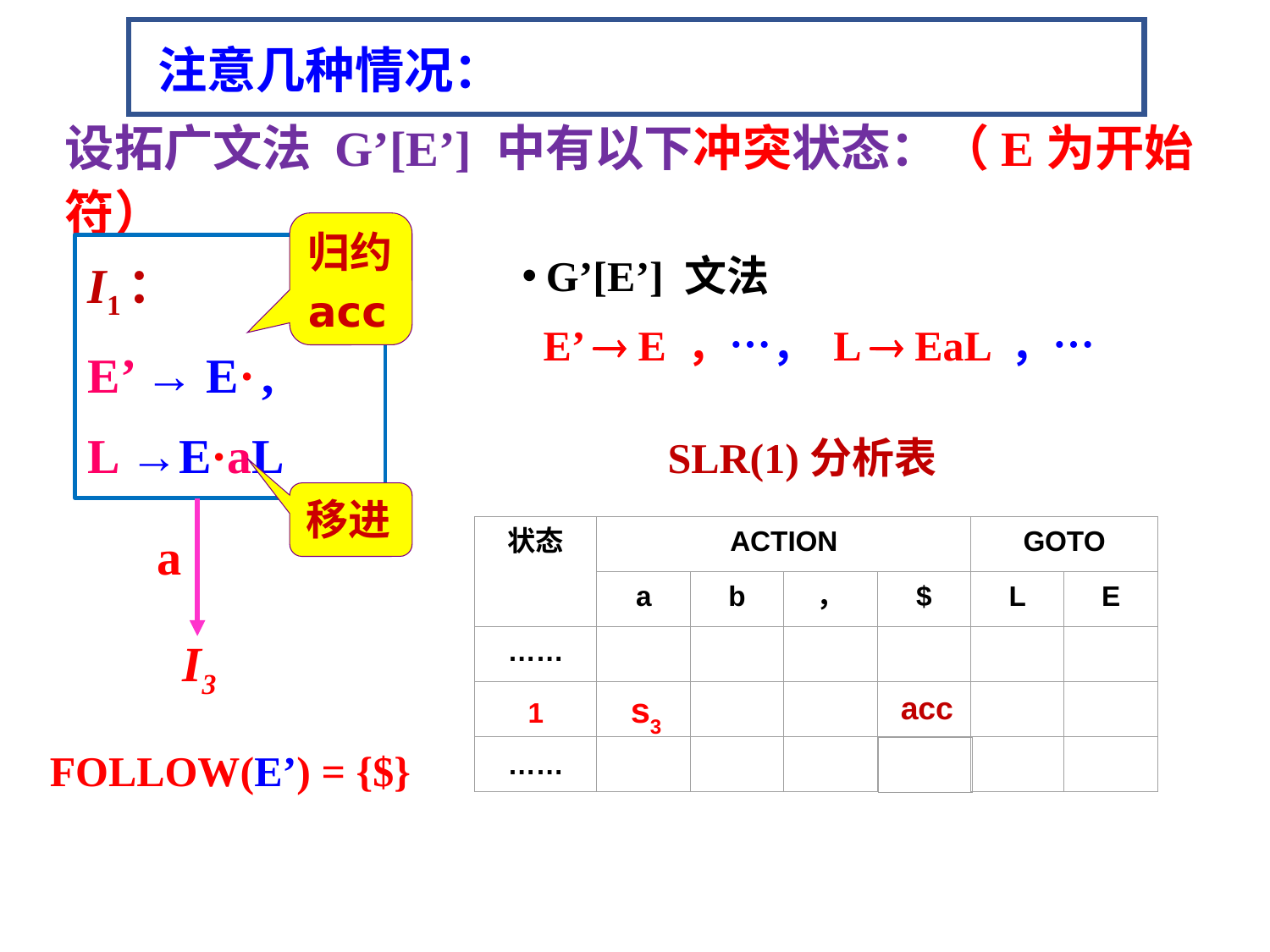

# 注意几种情况：
设拓广文法 G’[E’] 中有以下冲突状态：（E为开始符）
归约
acc
I1：
E’ → E· ,
L →E·aL
G’[E’] 文法
  E’ → E ，…， L → EaL ，…
SLR(1)分析表
移进

状态

ACTION

GOTO

a

b

，

$

L

E

……

s3

1

acc

……

a
I3
  FOLLOW(E’) = {$}